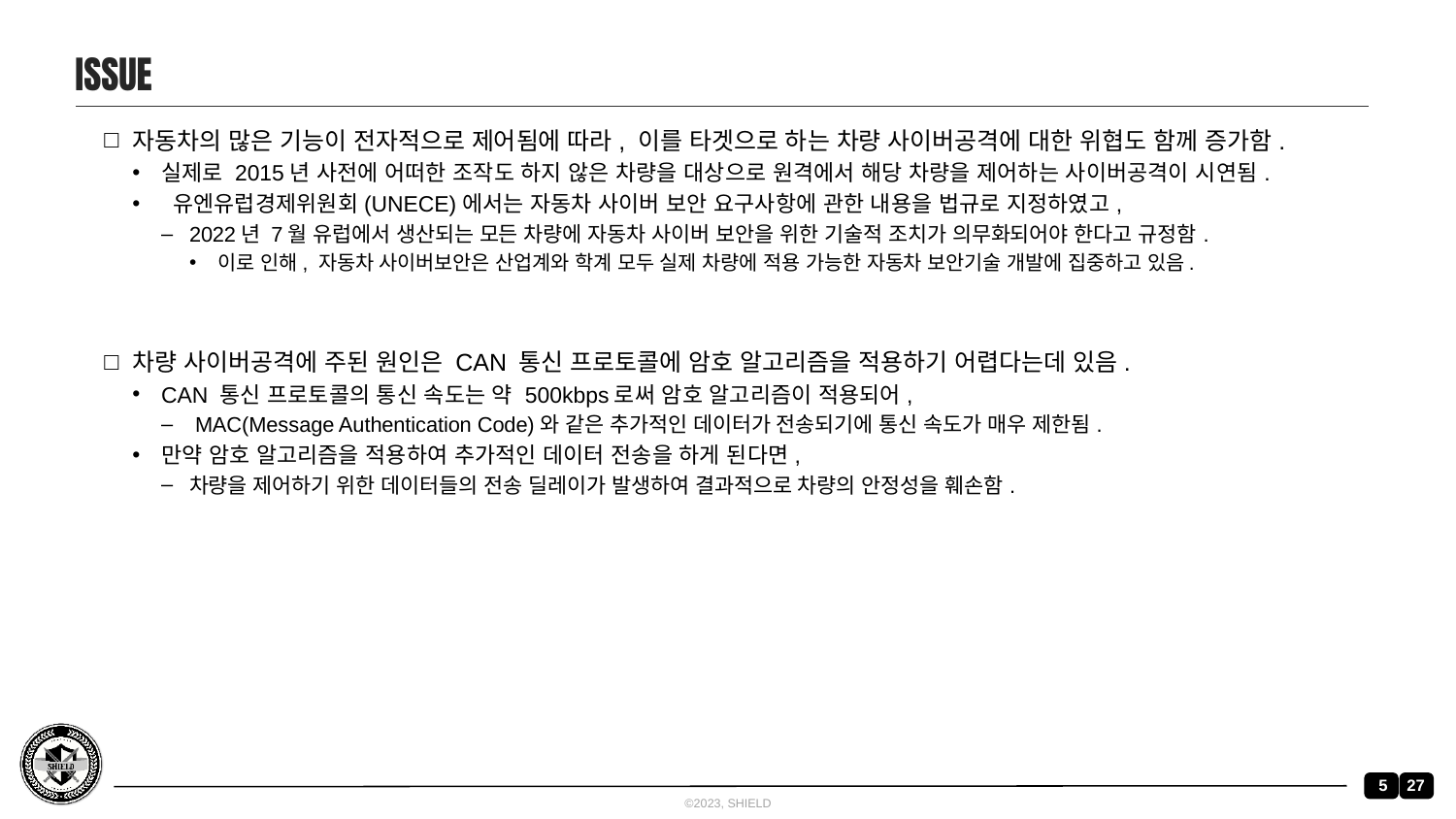

# ISSUE
자동차의 많은 기능이 전자적으로 제어됨에 따라, 이를 타겟으로 하는 차량 사이버공격에 대한 위협도 함께 증가함.
실제로 2015년 사전에 어떠한 조작도 하지 않은 차량을 대상으로 원격에서 해당 차량을 제어하는 사이버공격이 시연됨.
 유엔유럽경제위원회(UNECE)에서는 자동차 사이버 보안 요구사항에 관한 내용을 법규로 지정하였고,
2022년 7월 유럽에서 생산되는 모든 차량에 자동차 사이버 보안을 위한 기술적 조치가 의무화되어야 한다고 규정함.
이로 인해, 자동차 사이버보안은 산업계와 학계 모두 실제 차량에 적용 가능한 자동차 보안기술 개발에 집중하고 있음.

차량 사이버공격에 주된 원인은 CAN 통신 프로토콜에 암호 알고리즘을 적용하기 어렵다는데 있음.
CAN 통신 프로토콜의 통신 속도는 약 500kbps로써 암호 알고리즘이 적용되어,
 MAC(Message Authentication Code)와 같은 추가적인 데이터가 전송되기에 통신 속도가 매우 제한됨.
만약 암호 알고리즘을 적용하여 추가적인 데이터 전송을 하게 된다면,
차량을 제어하기 위한 데이터들의 전송 딜레이가 발생하여 결과적으로 차량의 안정성을 훼손함.